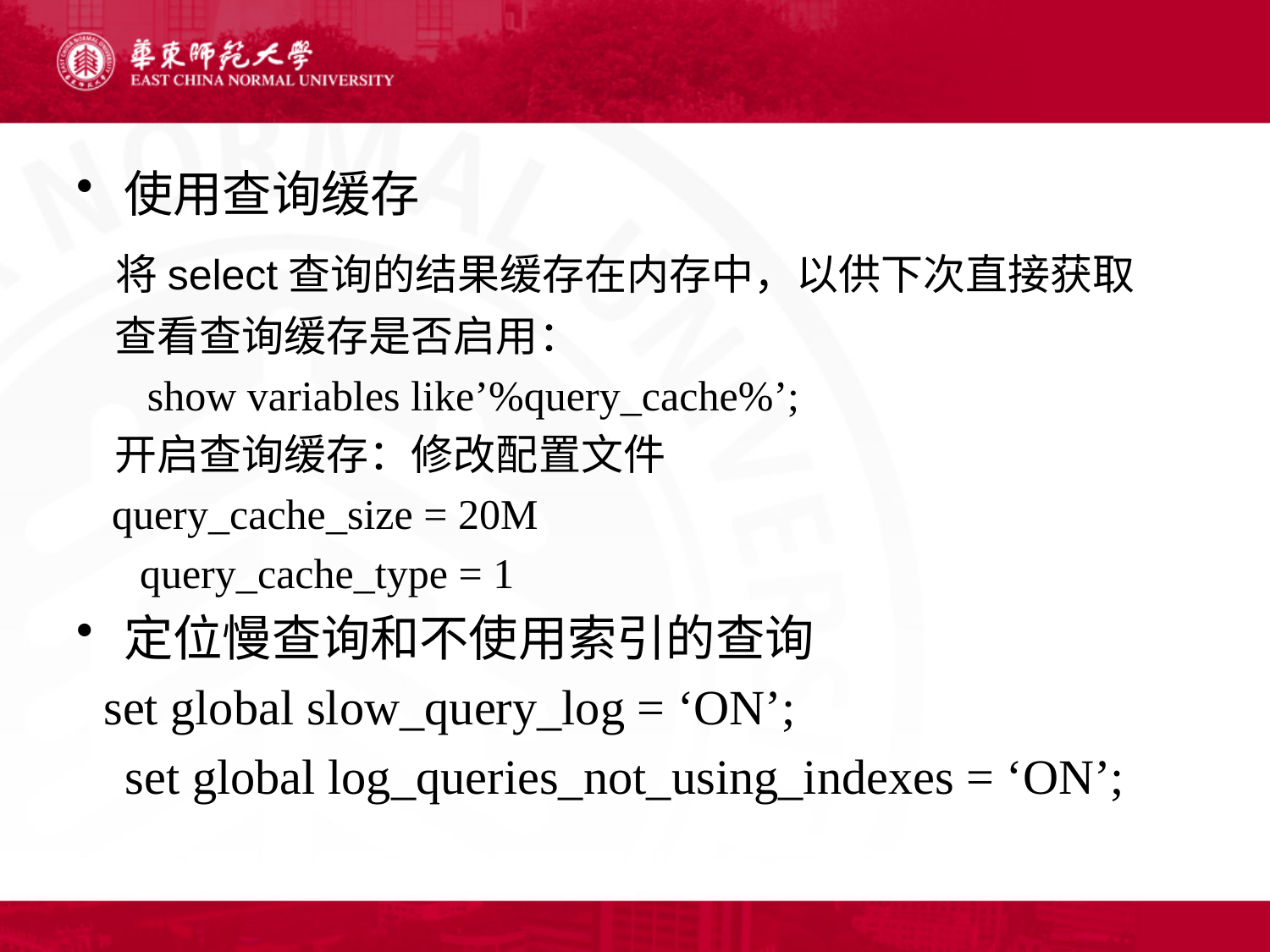

使用查询缓存
  将select查询的结果缓存在内存中，以供下次直接获取
   查看查询缓存是否启用：
      show variables like’%query_cache%’;
   开启查询缓存：修改配置文件
   query_cache_size = 20M
query_cache_type = 1
定位慢查询和不使用索引的查询
  set global slow_query_log = ‘ON’;
    set global log_queries_not_using_indexes = ‘ON’;